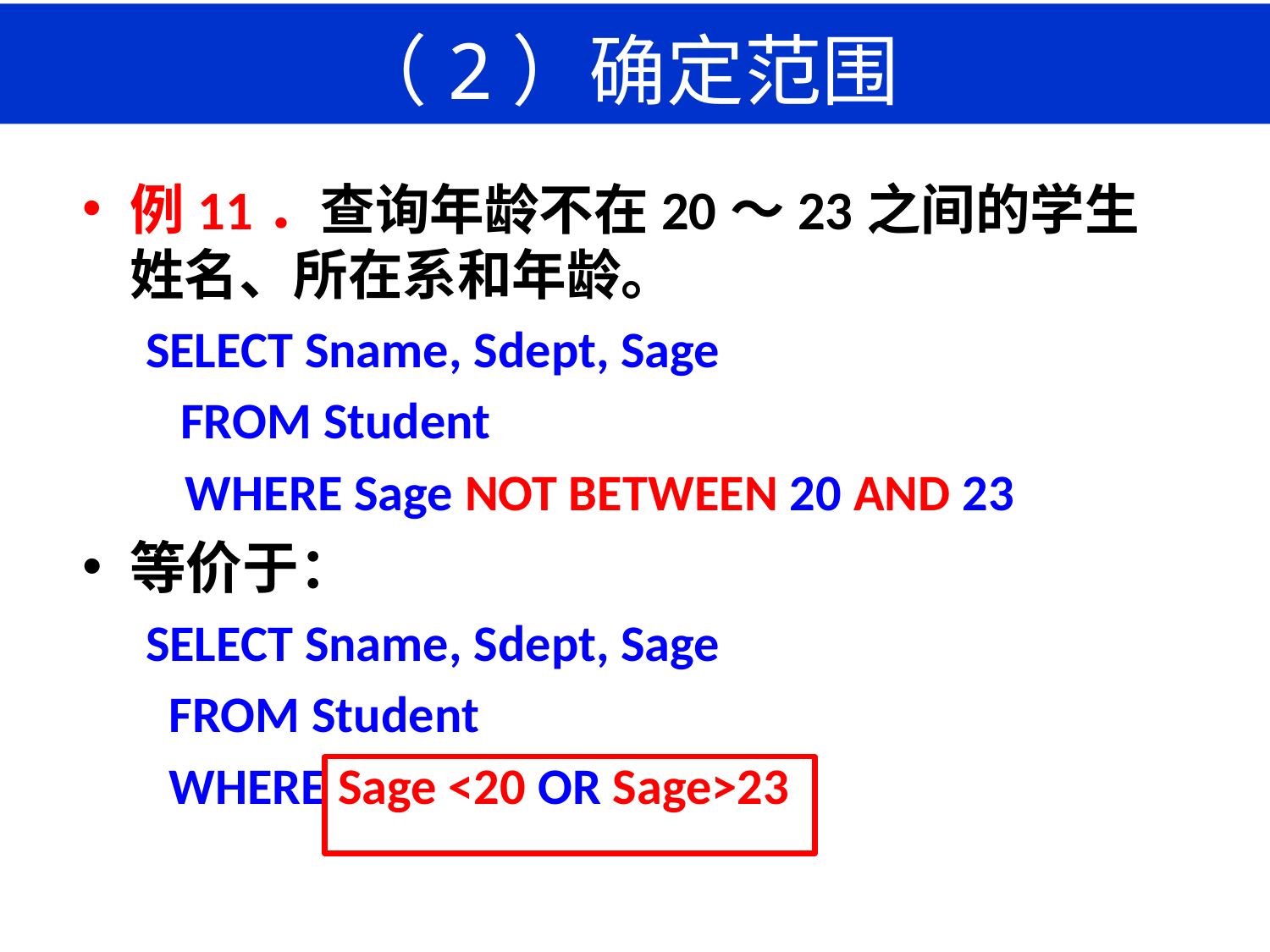

# （2）确定范围
例11．查询年龄不在20～23之间的学生姓名、所在系和年龄。
SELECT Sname, Sdept, Sage
   FROM Student
	WHERE Sage NOT BETWEEN 20 AND 23
等价于：
SELECT Sname, Sdept, Sage
  FROM Student
  WHERE Sage <20 OR Sage>23